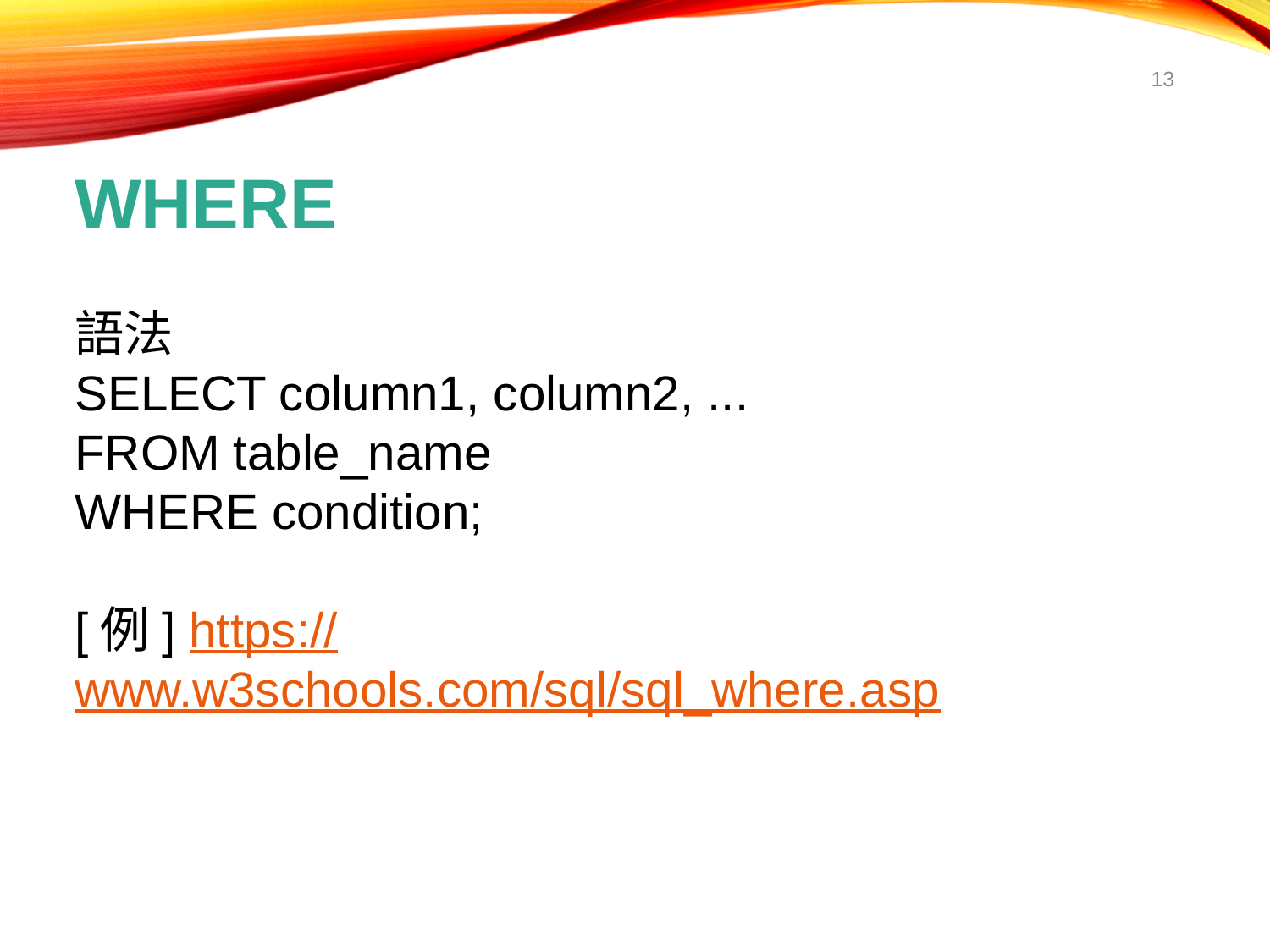

13
WHERE

語法
SELECT column1, column2, ...
FROM table_name
WHERE condition;

[例] https://www.w3schools.com/sql/sql_where.asp